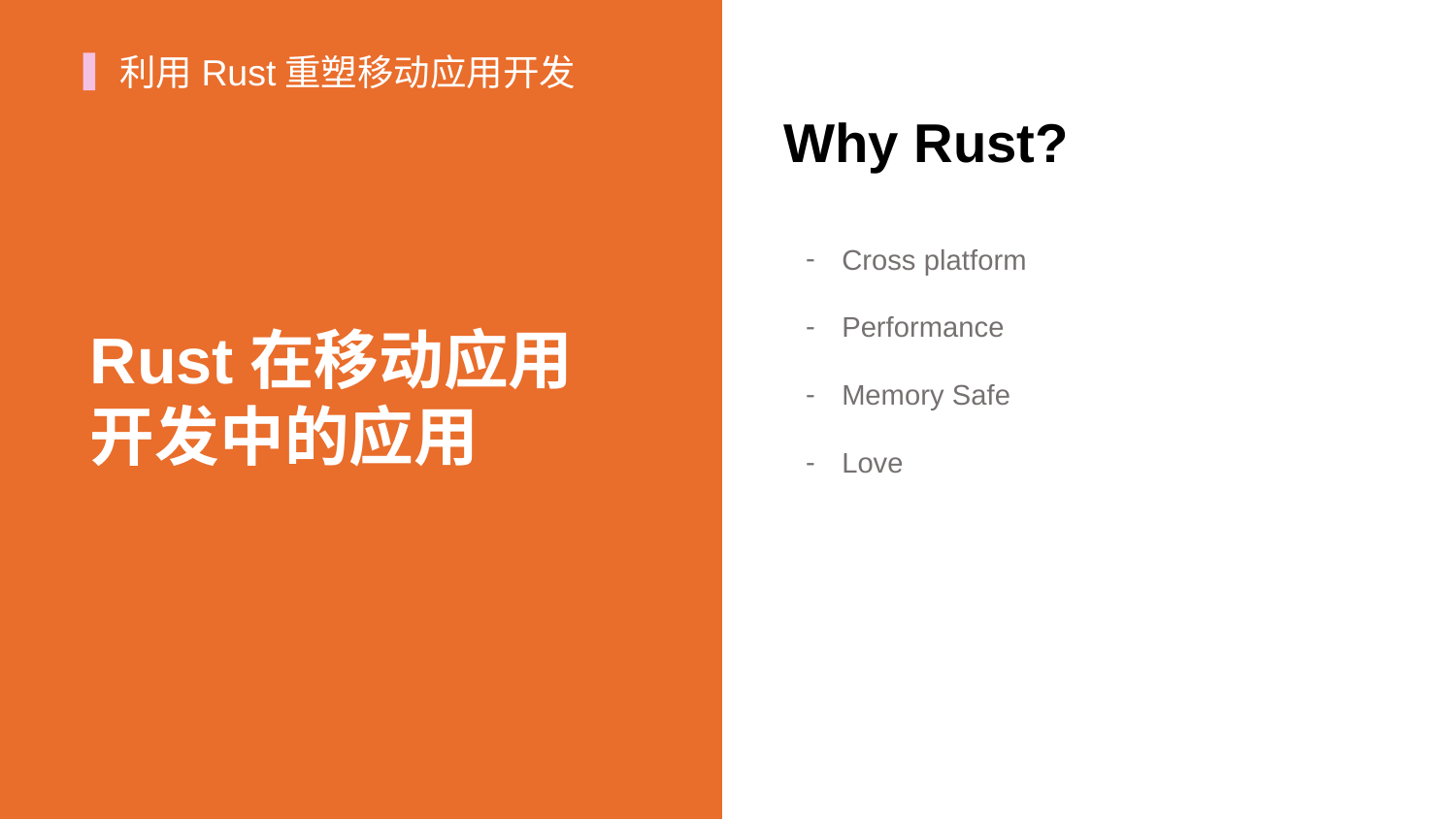

利用Rust重塑移动应用开发

Why Rust?

Cross platform

Performance

Memory Safe

Love

Rust在移动应用开发中的应用